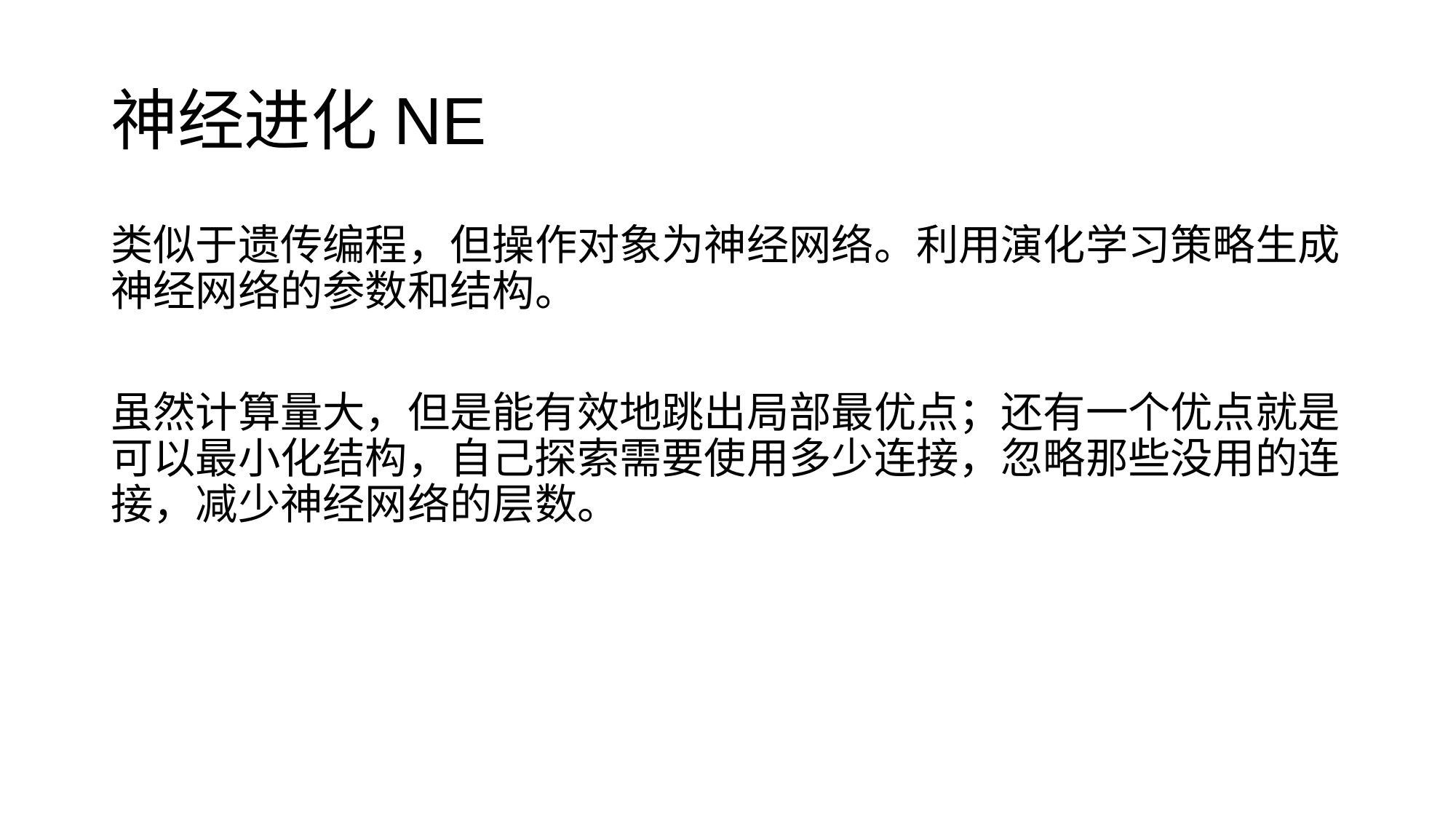

# 神经进化NE
类似于遗传编程，但操作对象为神经网络。利用演化学习策略生成神经网络的参数和结构。

虽然计算量大，但是能有效地跳出局部最优点；还有一个优点就是可以最小化结构，自己探索需要使用多少连接，忽略那些没用的连接，减少神经网络的层数。